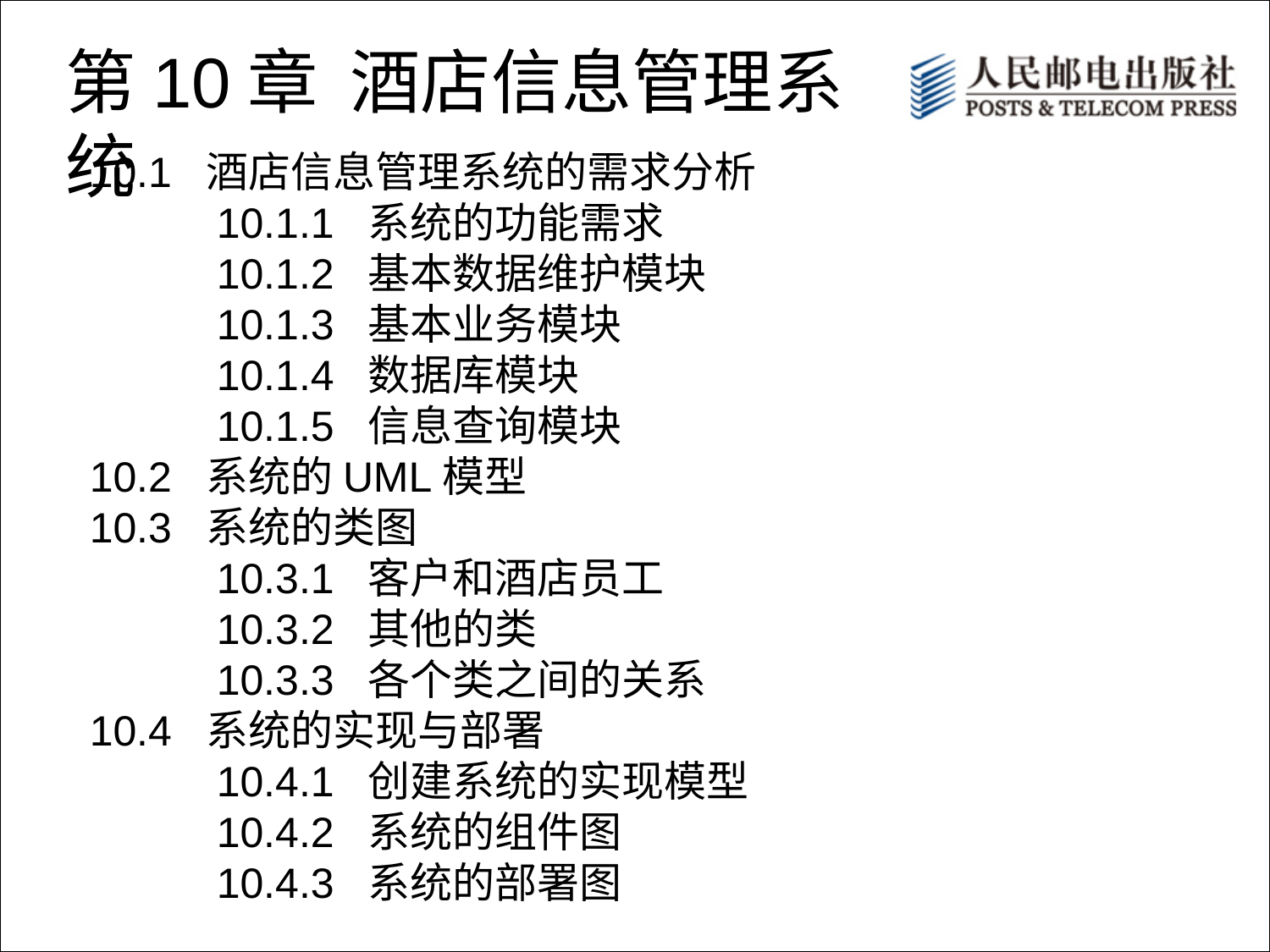

第10章  酒店信息管理系统
10.1  酒店信息管理系统的需求分析
	10.1.1  系统的功能需求
	10.1.2  基本数据维护模块
	10.1.3  基本业务模块
	10.1.4  数据库模块
	10.1.5  信息查询模块
10.2  系统的UML模型
10.3  系统的类图
	10.3.1  客户和酒店员工
	10.3.2  其他的类
	10.3.3  各个类之间的关系
10.4  系统的实现与部署
	10.4.1  创建系统的实现模型
	10.4.2  系统的组件图
	10.4.3  系统的部署图